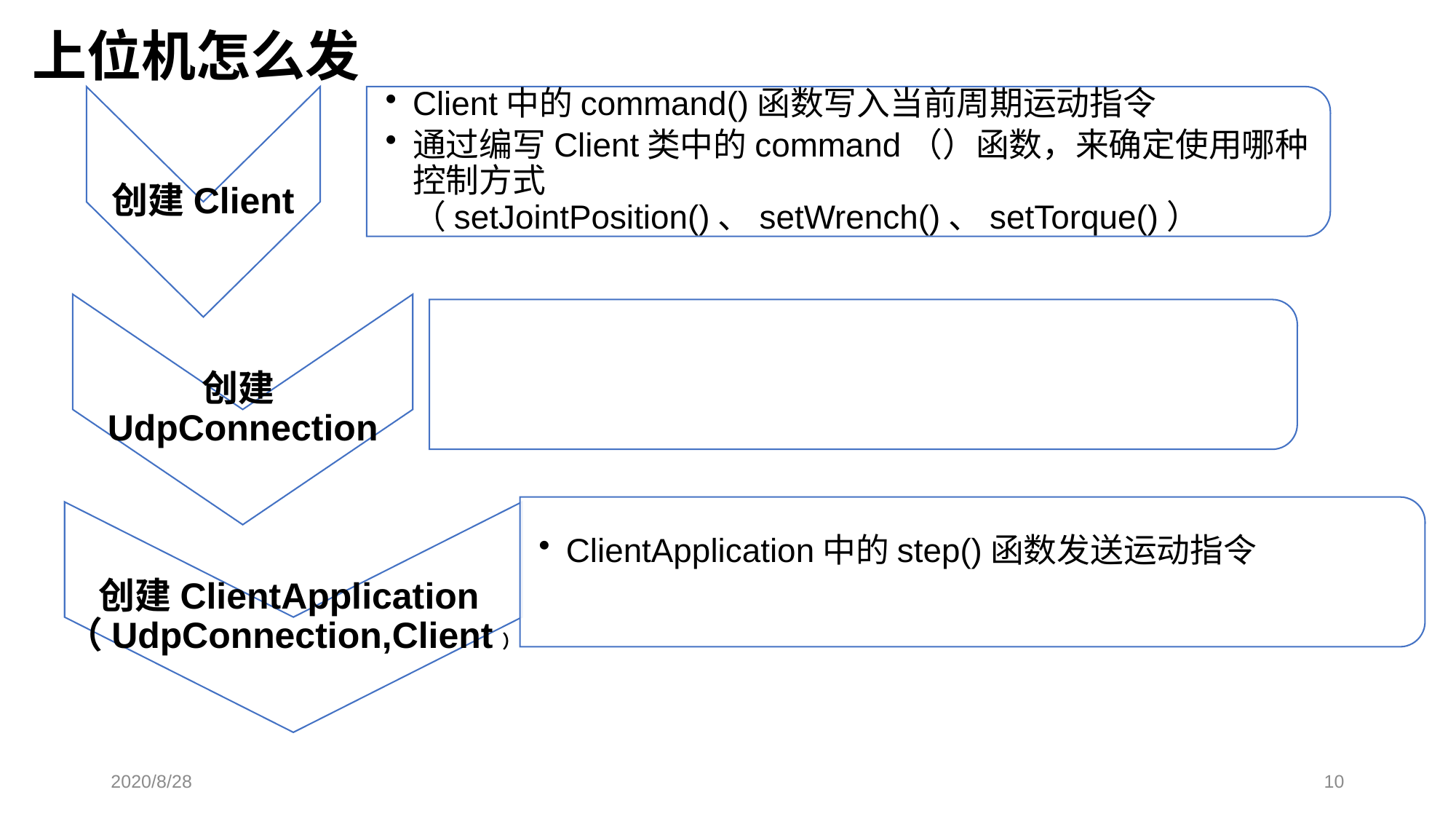

上位机怎么发
创建Client
Client中的command()函数写入当前周期运动指令
通过编写Client类中的command（）函数，来确定使用哪种控制方式（setJointPosition()、setWrench()、setTorque()）
创建UdpConnection

创建ClientApplication（UdpConnection,Client）
ClientApplication中的step()函数发送运动指令

2020/8/28
10